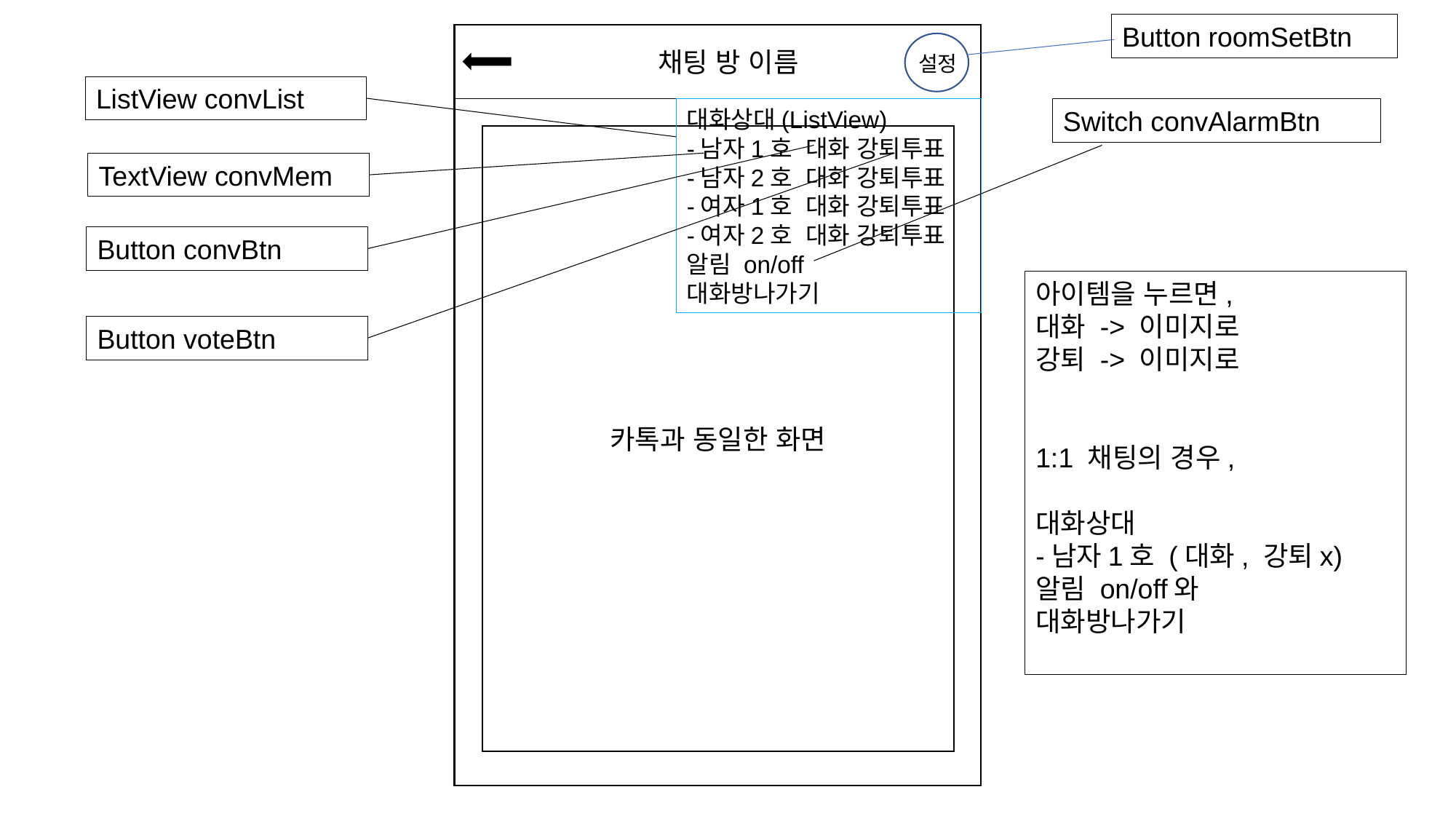

Button roomSetBtn

채팅 방 이름
설정

ListView convList
대화상대(ListView)
-남자1호  대화 강퇴투표
-남자2호  대화 강퇴투표
-여자1호  대화 강퇴투표
-여자2호  대화 강퇴투표
알림 on/off
대화방나가기
Switch convAlarmBtn
카톡과 동일한 화면
TextView convMem
Button convBtn
아이템을 누르면,
대화 -> 이미지로
강퇴 -> 이미지로

1:1 채팅의 경우,

대화상대
-남자1호 (대화, 강퇴x)
알림 on/off와
대화방나가기

Button voteBtn